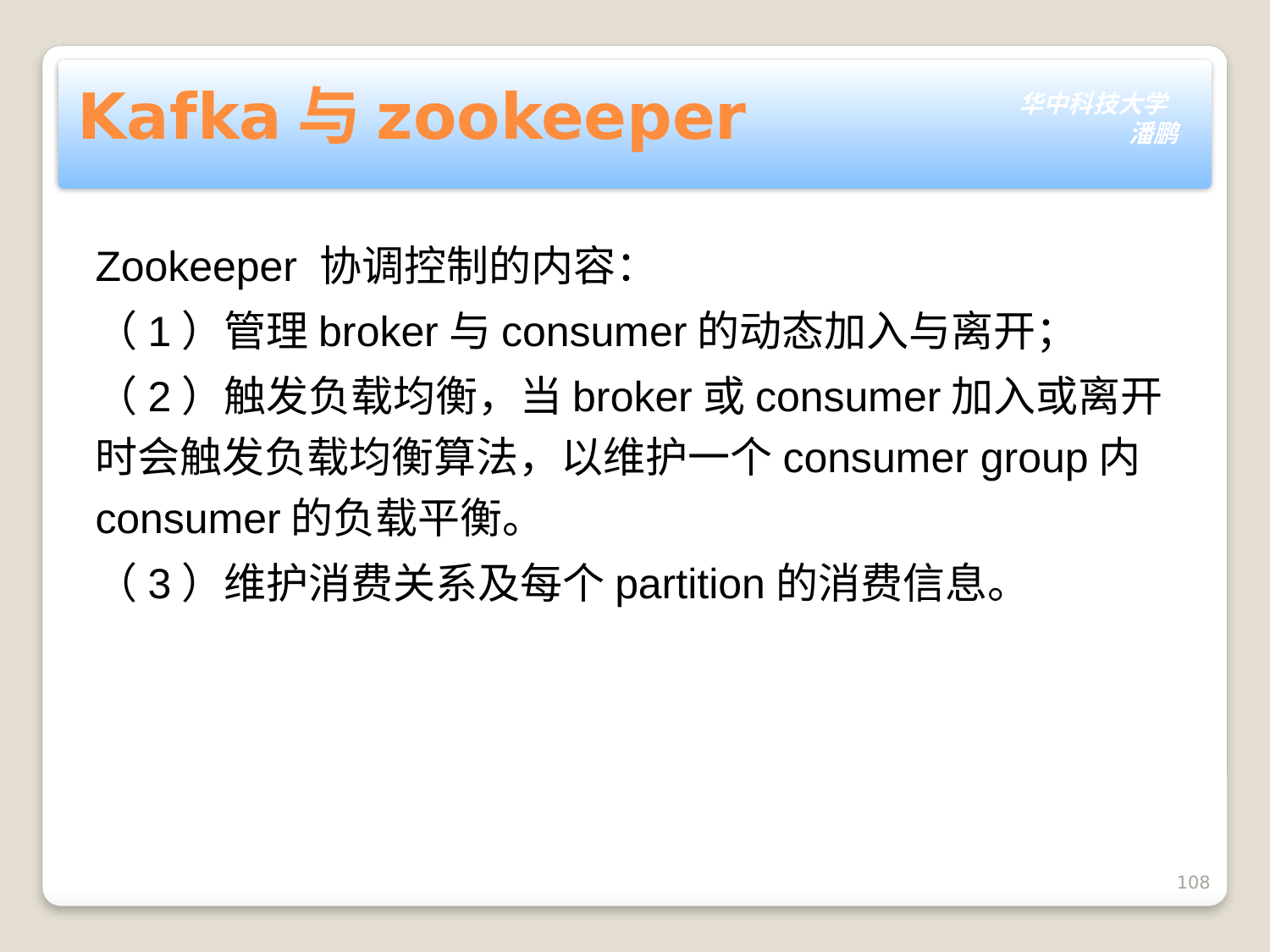

# Kafka与zookeeper
Zookeeper 协调控制的内容：
（1）管理broker与consumer的动态加入与离开；
（2）触发负载均衡，当broker或consumer加入或离开时会触发负载均衡算法，以维护一个consumer group内consumer的负载平衡。
（3）维护消费关系及每个partition的消费信息。
108